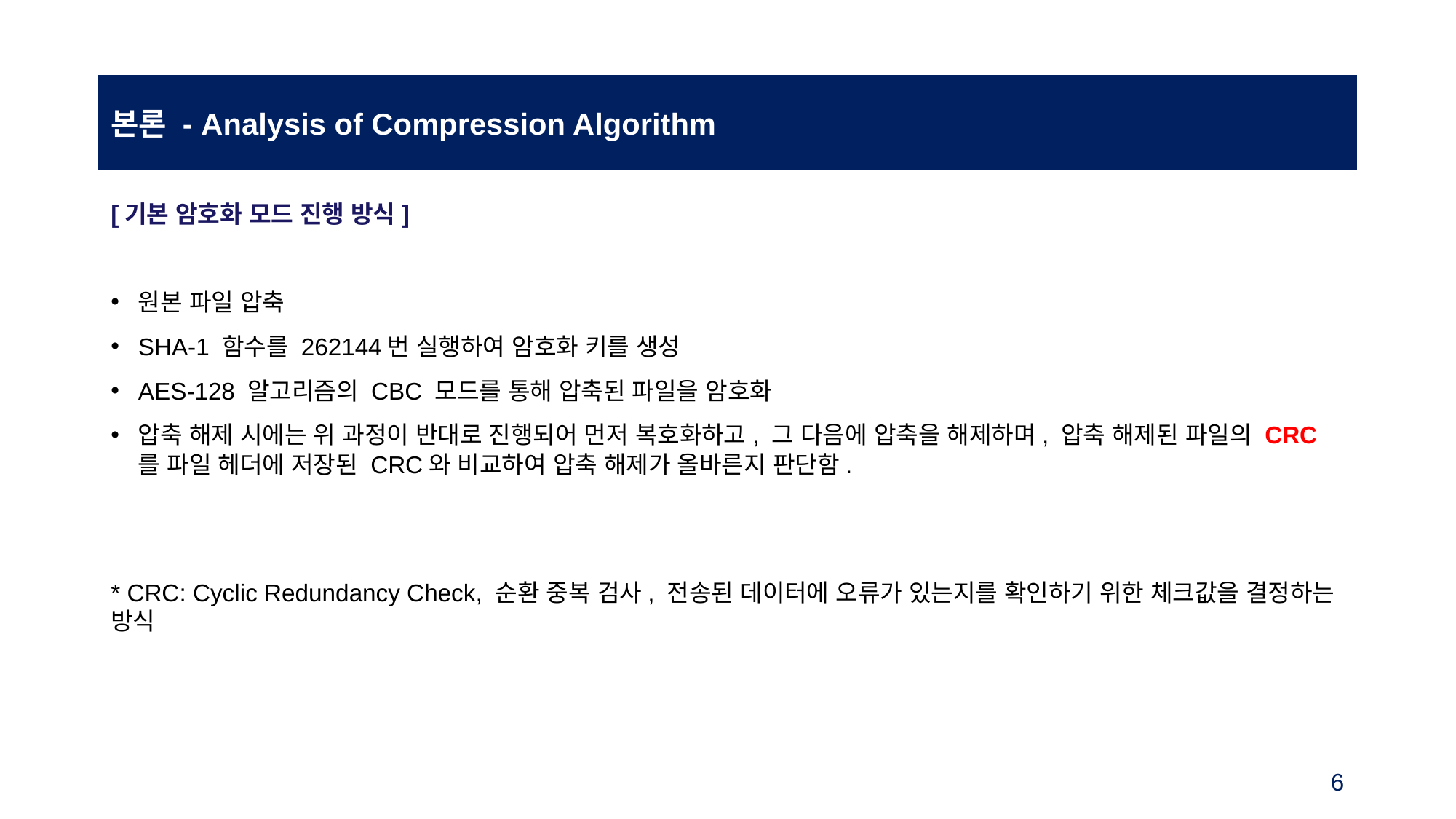

본론 - Analysis of Compression Algorithm
[기본 암호화 모드 진행 방식]

원본 파일 압축
SHA-1 함수를 262144번 실행하여 암호화 키를 생성
AES-128 알고리즘의 CBC 모드를 통해 압축된 파일을 암호화
압축 해제 시에는 위 과정이 반대로 진행되어 먼저 복호화하고, 그 다음에 압축을 해제하며, 압축 해제된 파일의 CRC를 파일 헤더에 저장된 CRC와 비교하여 압축 해제가 올바른지 판단함.
* CRC: Cyclic Redundancy Check, 순환 중복 검사, 전송된 데이터에 오류가 있는지를 확인하기 위한 체크값을 결정하는 방식
6